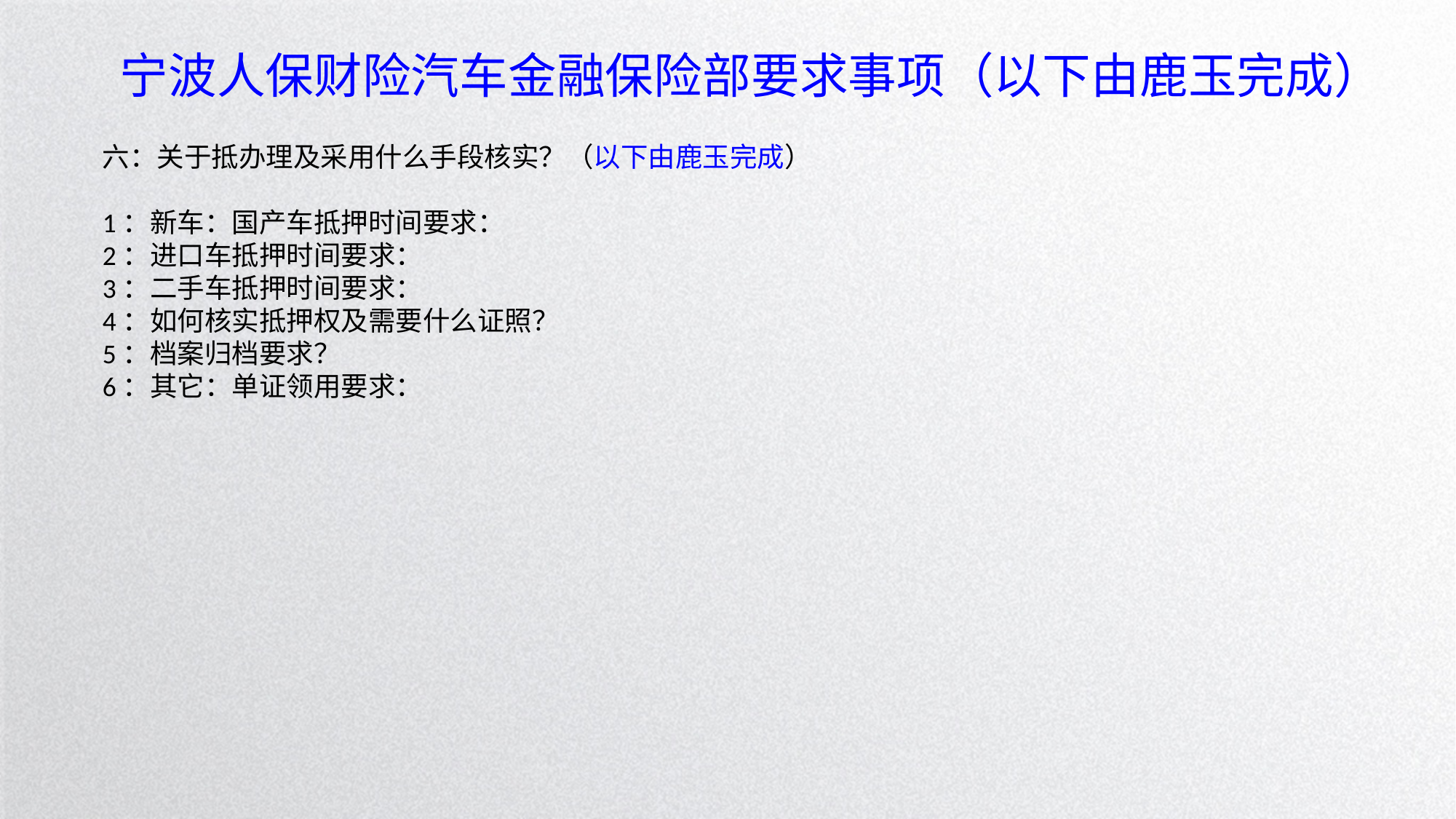

宁波人保财险汽车金融保险部要求事项（以下由鹿玉完成）
六：关于抵办理及采用什么手段核实？（以下由鹿玉完成）

1：新车：国产车抵押时间要求：
2：进口车抵押时间要求：
3：二手车抵押时间要求：
4：如何核实抵押权及需要什么证照？
5：档案归档要求？
6：其它：单证领用要求：